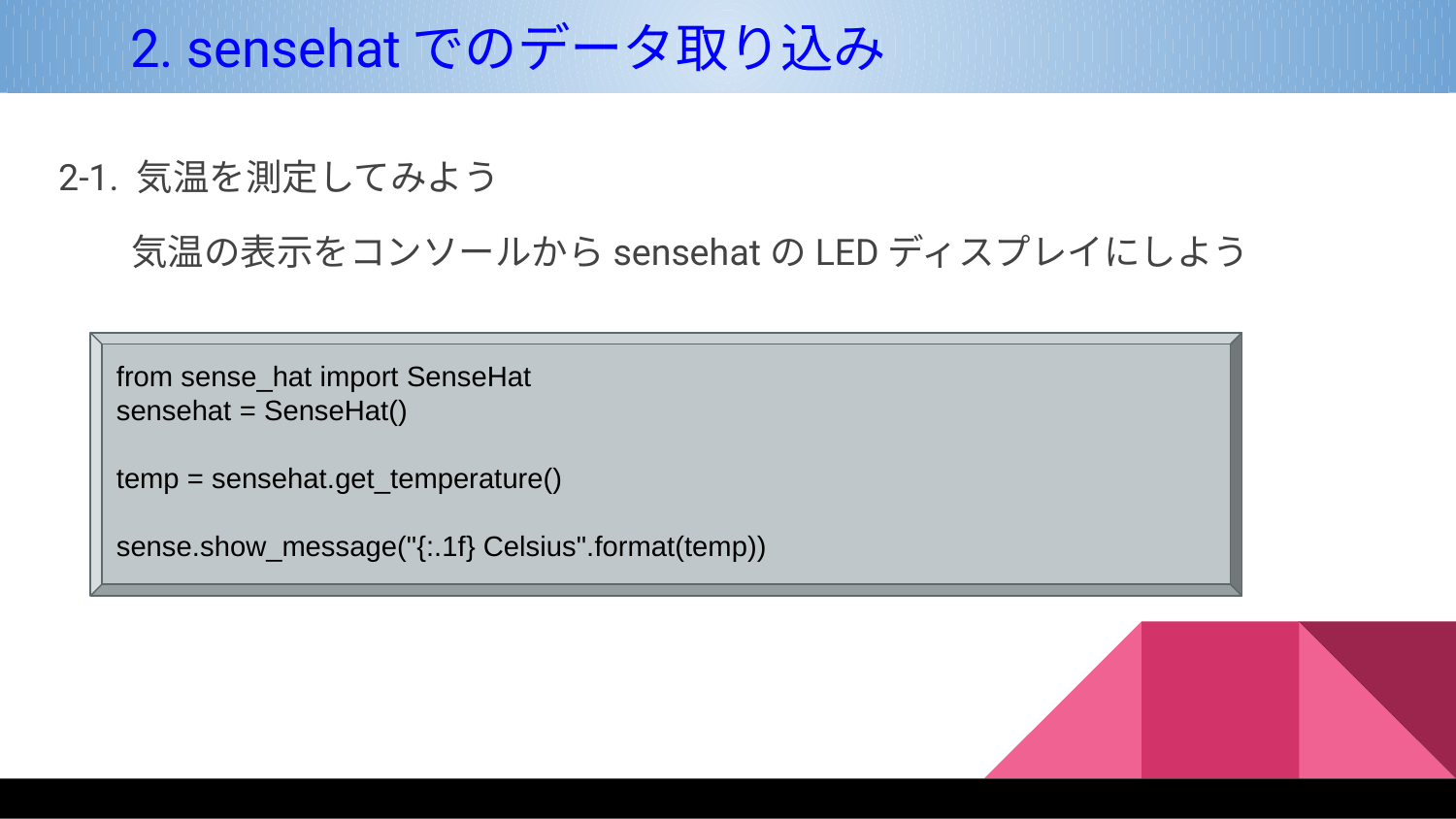

2. sensehatでのデータ取り込み
2-1. 気温を測定してみよう
　　気温の表示をコンソールからsensehatのLEDディスプレイにしよう

from sense_hat import SenseHat
sensehat = SenseHat()

temp = sensehat.get_temperature()

sense.show_message("{:.1f} Celsius".format(temp))